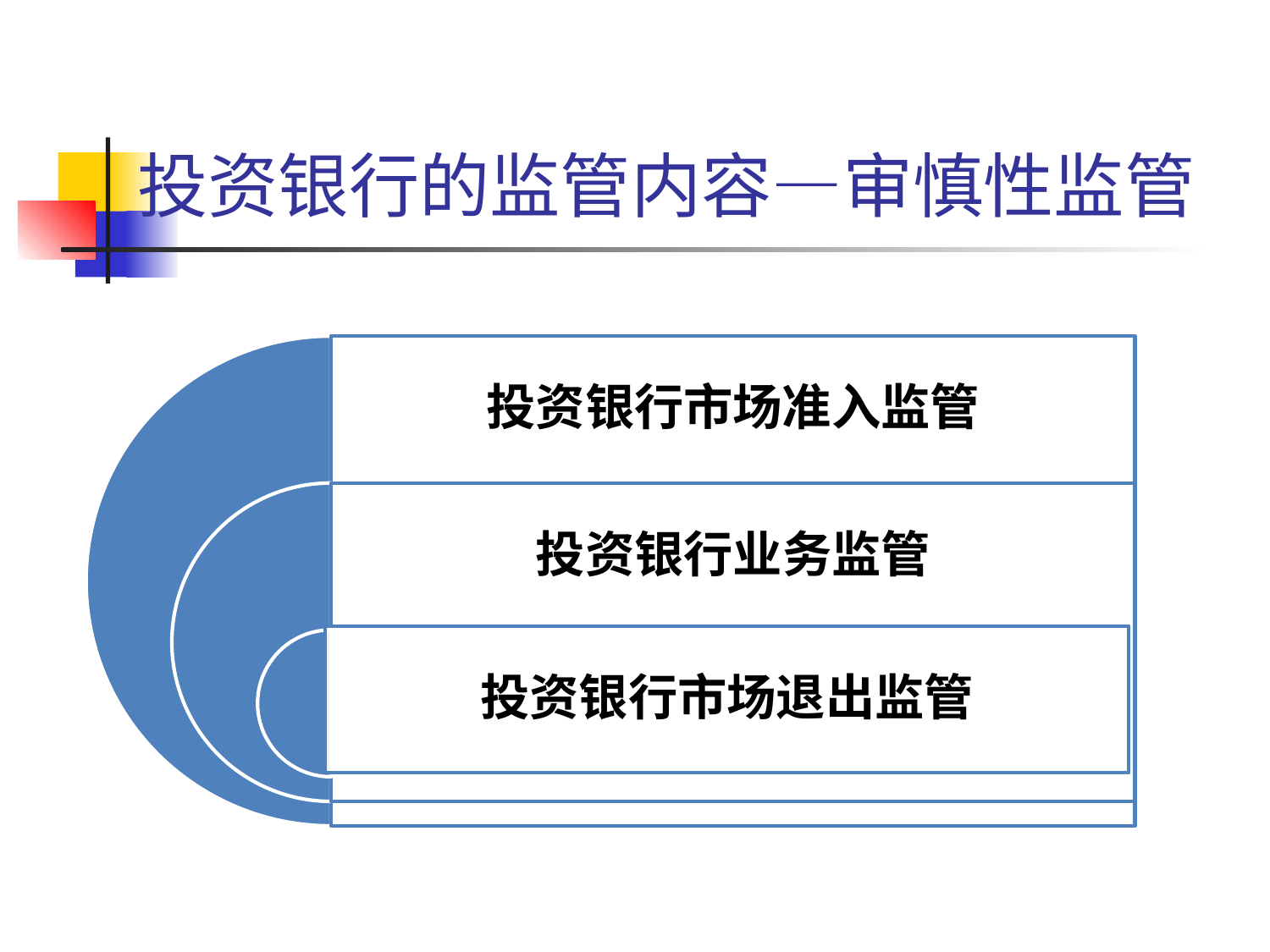

# 投资银行的监管内容—审慎性监管
投资银行市场准入监管
投资银行业务监管
投资银行市场退出监管